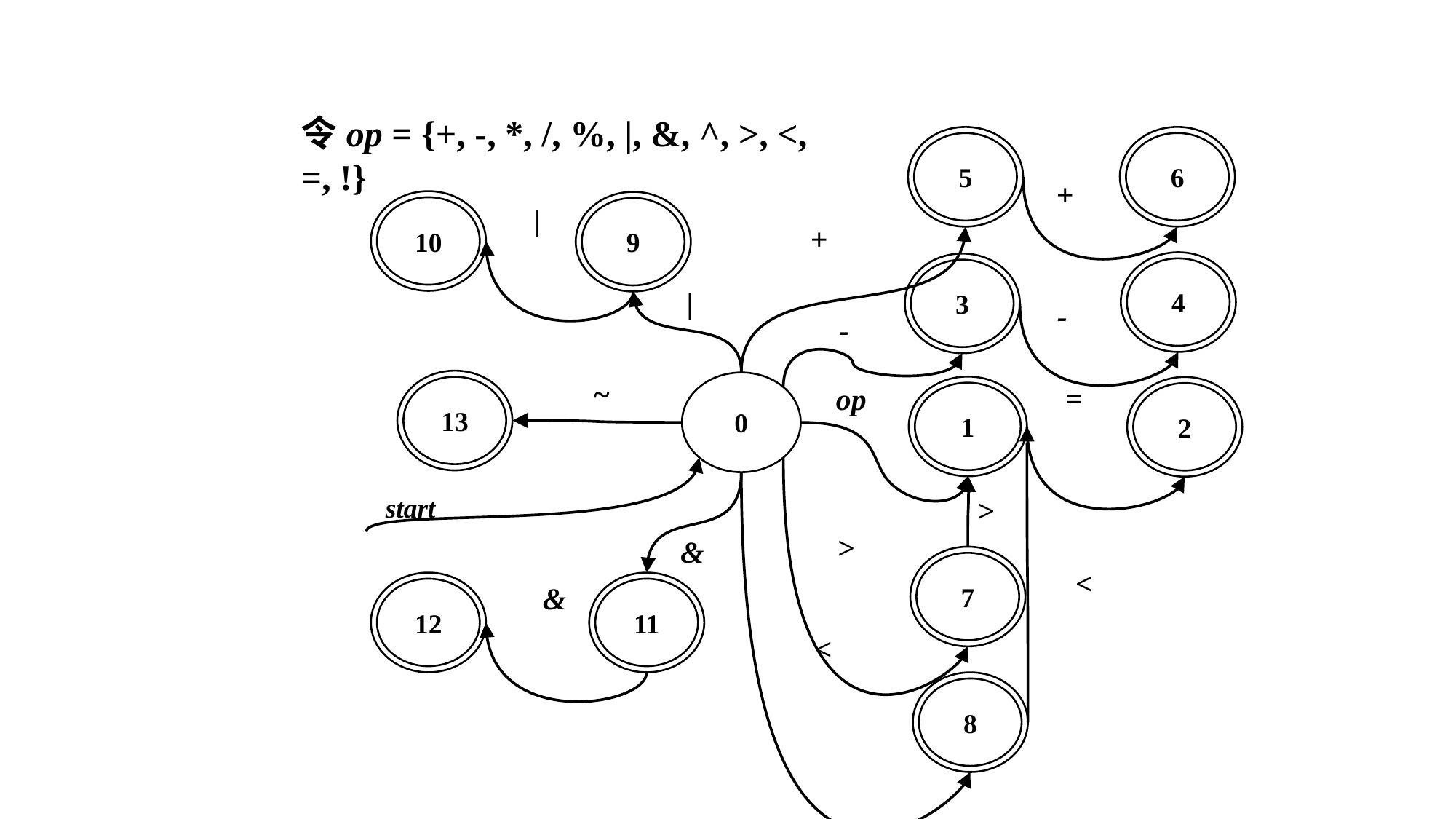

令op = {+, -, *, /, %, |, &, ^, >, <, =, !}
6
5
+
10
9
|
+
4
3
|
-
-
~
13
0
=
op
1
2
start
>
>
&
7
<
12
11
&
<
8